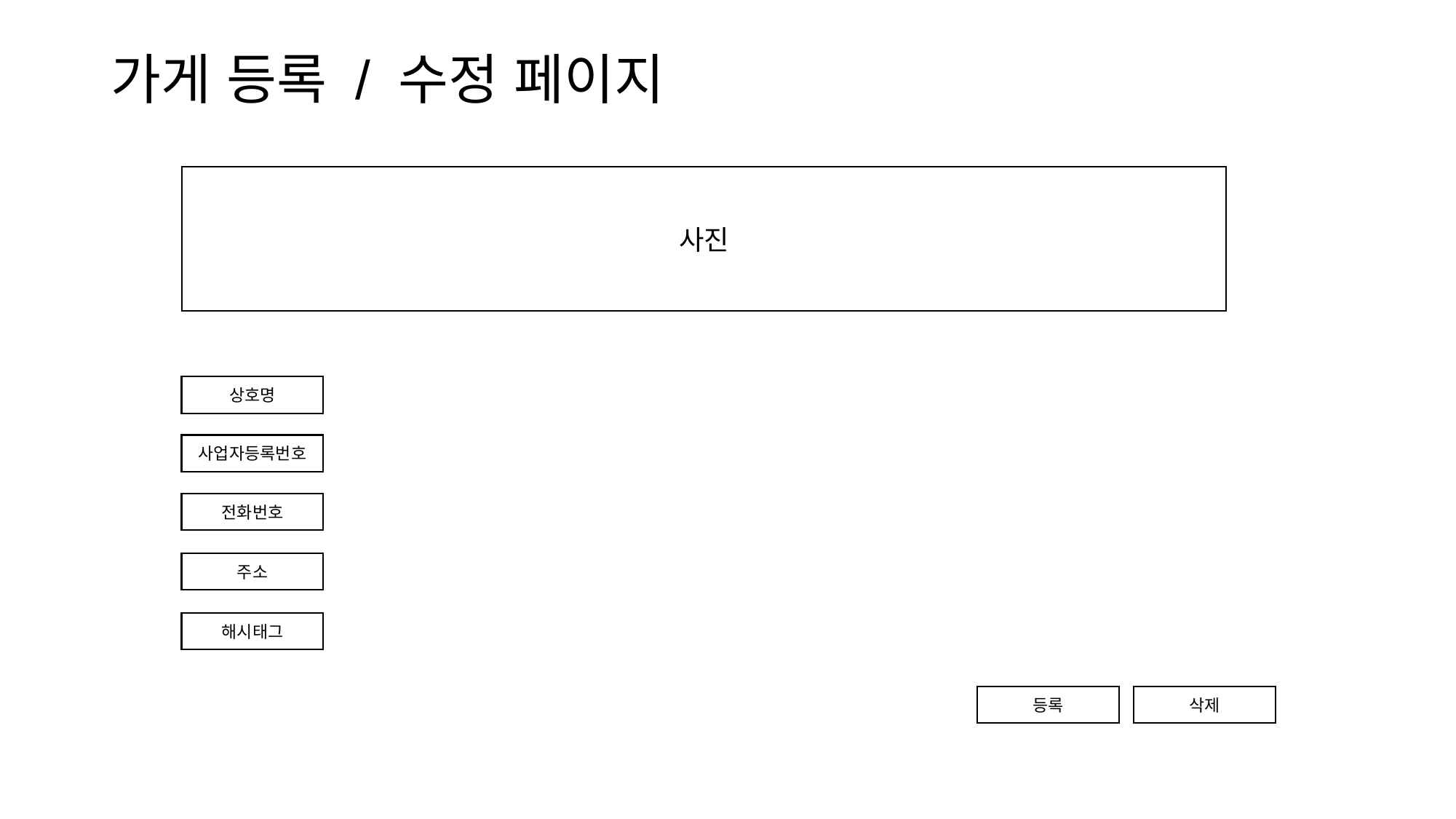

# 가게 등록 / 수정 페이지
사진
상호명
사업자등록번호
전화번호
주소
해시태그
등록
삭제